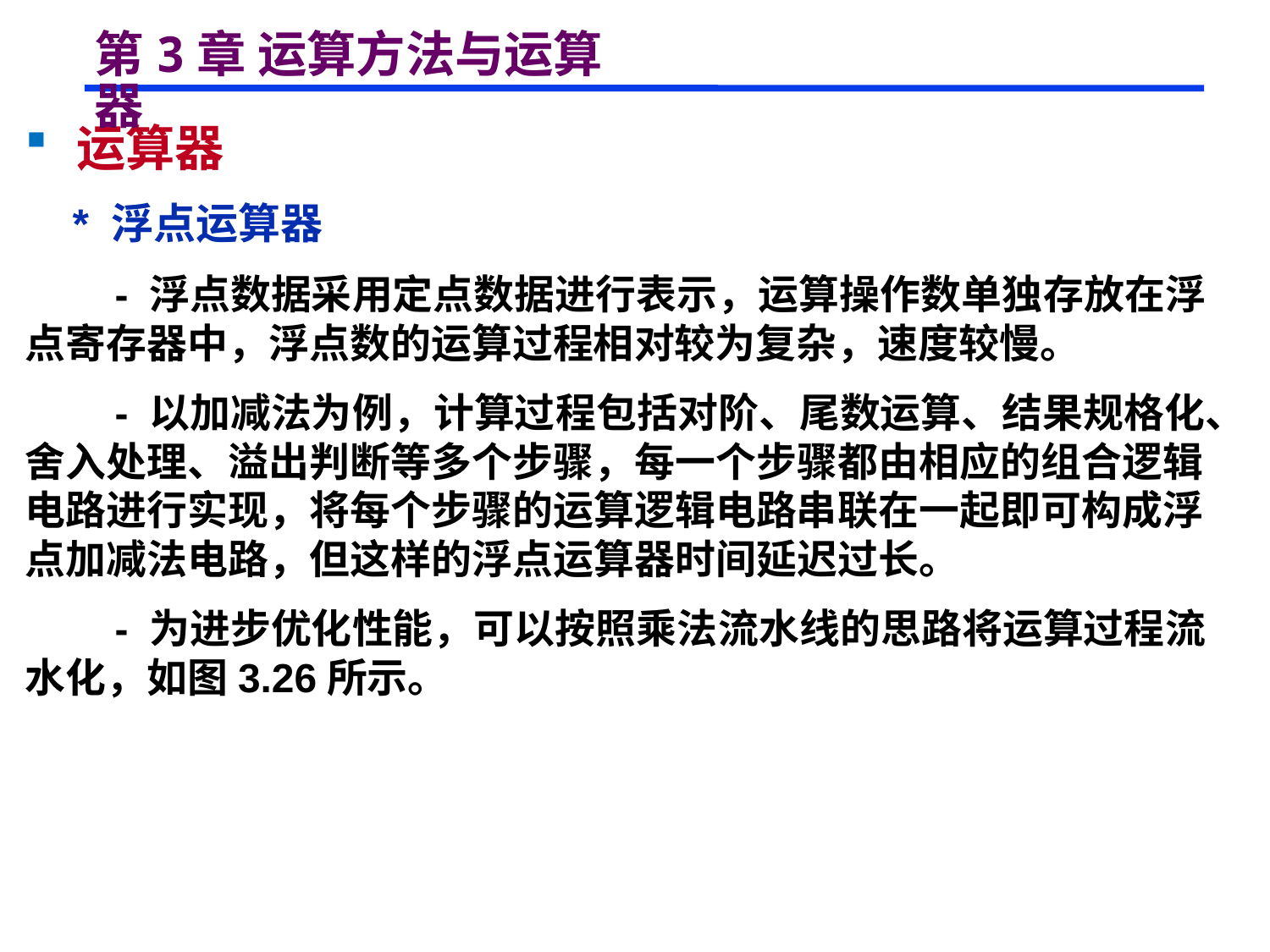

# 第3章 运算方法与运算器
 运算器
    * 浮点运算器
        - 浮点数据采用定点数据进行表示，运算操作数单独存放在浮点寄存器中，浮点数的运算过程相对较为复杂，速度较慢。
        - 以加减法为例，计算过程包括对阶、尾数运算、结果规格化、舍入处理、溢出判断等多个步骤，每一个步骤都由相应的组合逻辑电路进行实现，将每个步骤的运算逻辑电路串联在一起即可构成浮点加减法电路，但这样的浮点运算器时间延迟过长。
        - 为进步优化性能，可以按照乘法流水线的思路将运算过程流水化，如图3.26所示。